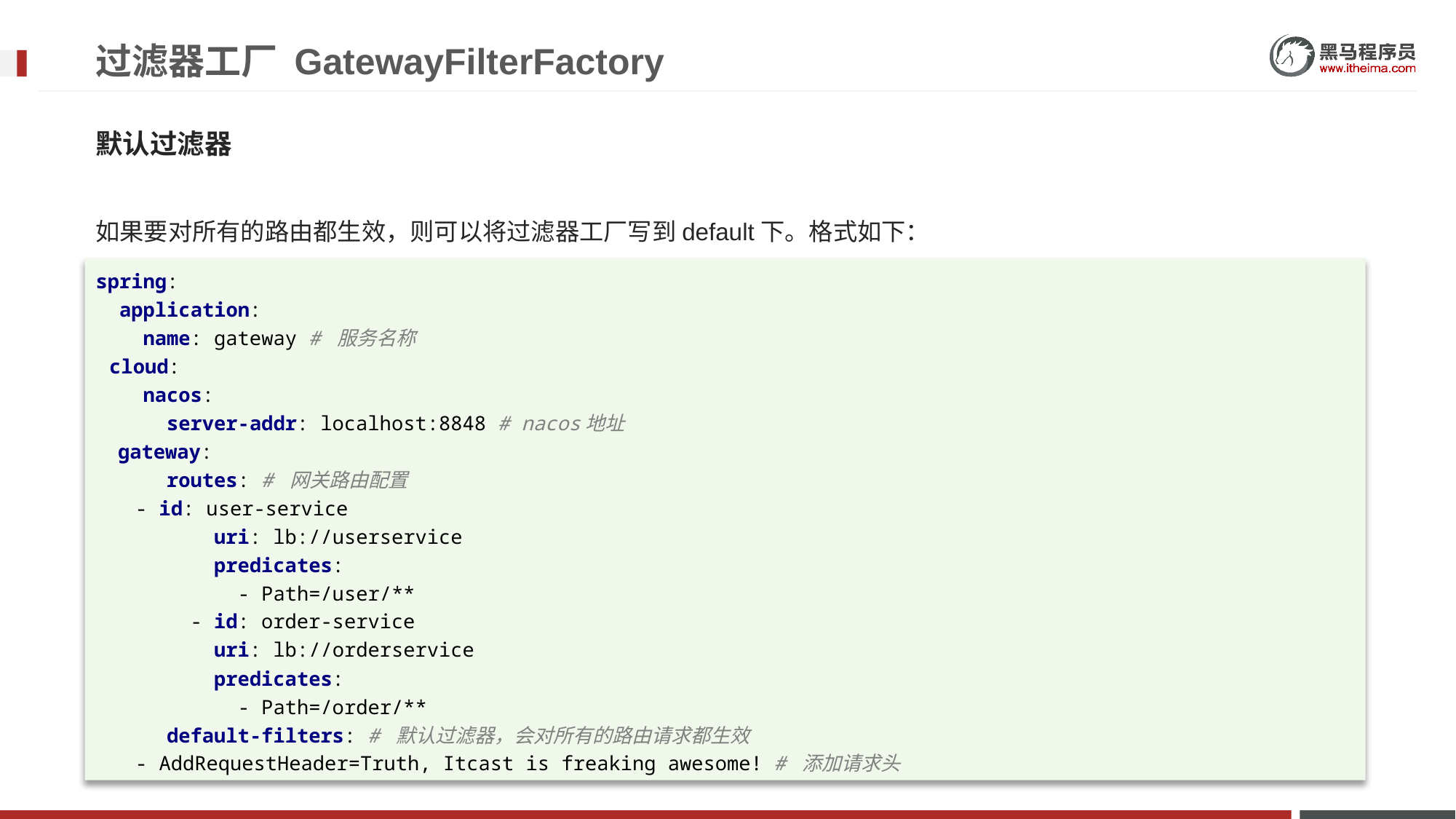

# 过滤器工厂 GatewayFilterFactory
默认过滤器
如果要对所有的路由都生效，则可以将过滤器工厂写到default下。格式如下：

spring:
  application:
    name: gateway # 服务名称
  cloud:
    nacos:
      server-addr: localhost:8848 # nacos地址
    gateway:
      routes: # 网关路由配置
        - id: user-service
          uri: lb://userservice
          predicates:
            - Path=/user/**
        - id: order-service
          uri: lb://orderservice
          predicates:
            - Path=/order/**
      default-filters: # 默认过滤器，会对所有的路由请求都生效
        - AddRequestHeader=Truth, Itcast is freaking awesome! # 添加请求头